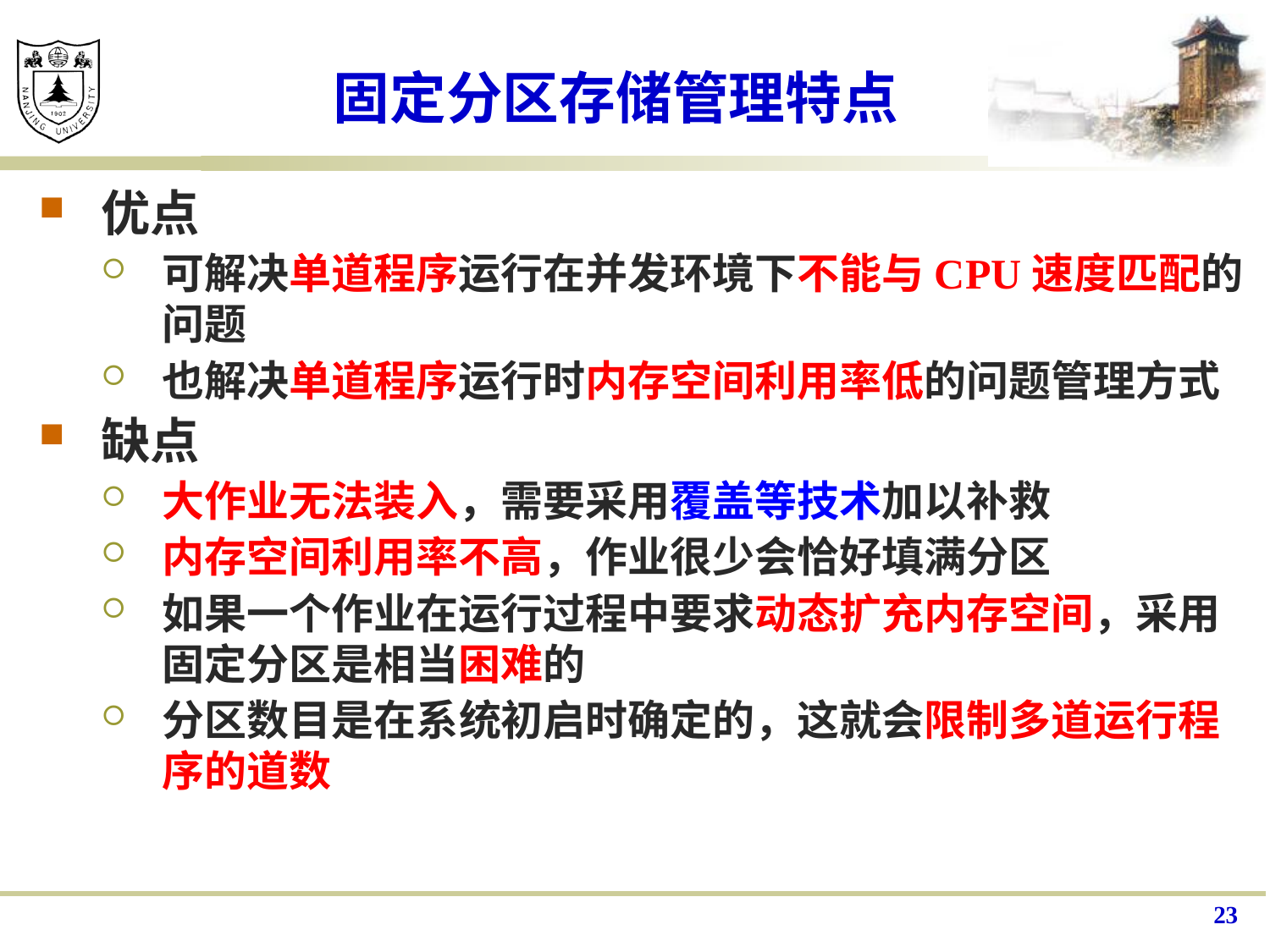

# 固定分区存储管理特点
优点
可解决单道程序运行在并发环境下不能与CPU速度匹配的问题
也解决单道程序运行时内存空间利用率低的问题管理方式
缺点
大作业无法装入，需要采用覆盖等技术加以补救
内存空间利用率不高，作业很少会恰好填满分区
如果一个作业在运行过程中要求动态扩充内存空间，采用固定分区是相当困难的
分区数目是在系统初启时确定的，这就会限制多道运行程序的道数
23